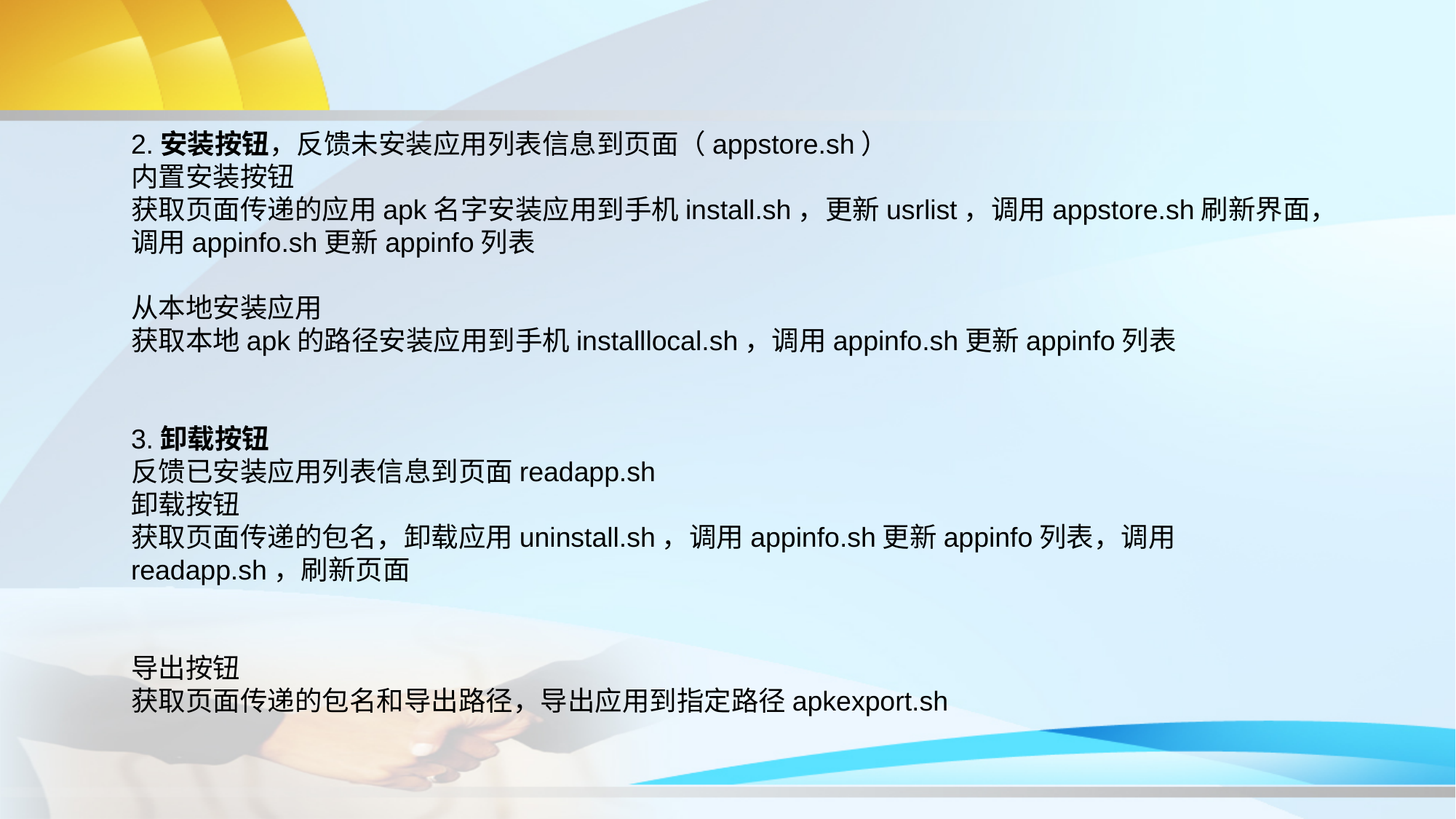

2.安装按钮，反馈未安装应用列表信息到页面（appstore.sh）
内置安装按钮
获取页面传递的应用apk名字安装应用到手机install.sh，更新usrlist，调用appstore.sh刷新界面，调用appinfo.sh更新appinfo列表

从本地安装应用
获取本地apk的路径安装应用到手机installlocal.sh，调用appinfo.sh更新appinfo列表

3.卸载按钮
反馈已安装应用列表信息到页面readapp.sh
卸载按钮
获取页面传递的包名，卸载应用uninstall.sh，调用appinfo.sh更新appinfo列表，调用readapp.sh，刷新页面

导出按钮
获取页面传递的包名和导出路径，导出应用到指定路径apkexport.sh